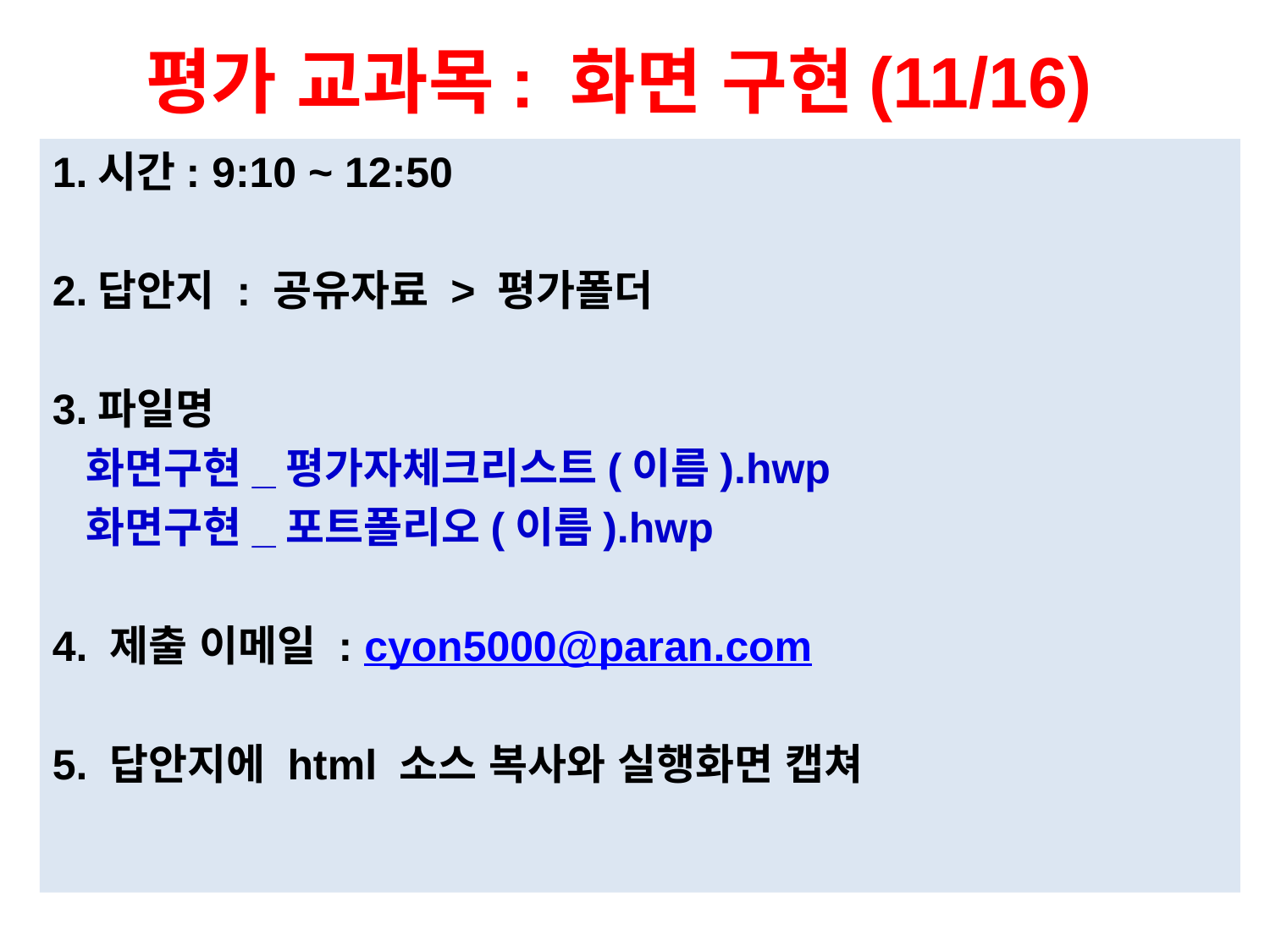

# 평가 교과목: 화면 구현(11/16)
1.시간: 9:10 ~ 12:50

2.답안지 : 공유자료 > 평가폴더

3.파일명
  화면구현_평가자체크리스트(이름).hwp
  화면구현_포트폴리오(이름).hwp

4. 제출 이메일 : cyon5000@paran.com

5. 답안지에 html 소스 복사와 실행화면 캡쳐